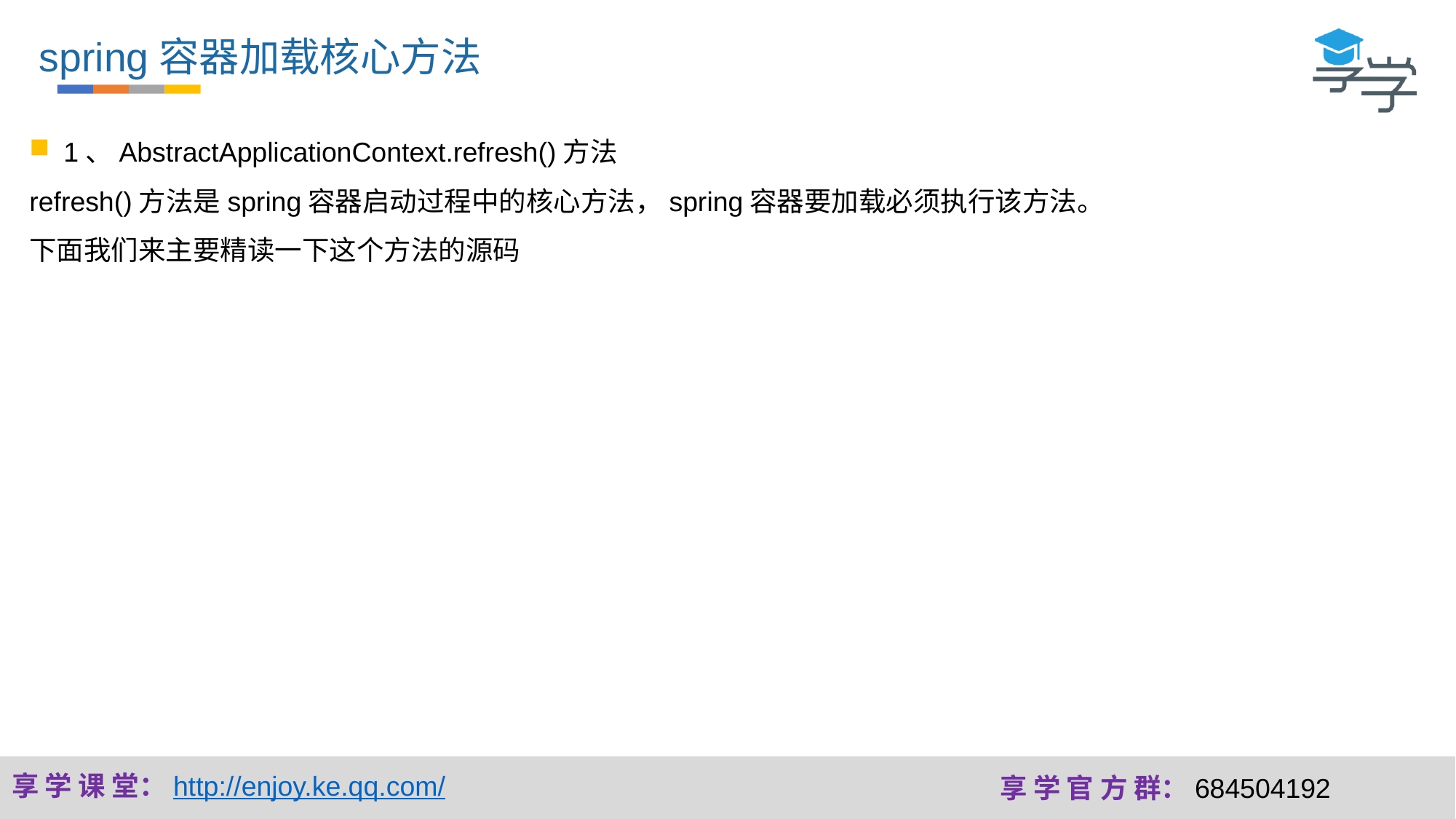

spring容器加载核心方法

1、AbstractApplicationContext.refresh()方法
refresh()方法是spring容器启动过程中的核心方法，spring容器要加载必须执行该方法。
下面我们来主要精读一下这个方法的源码